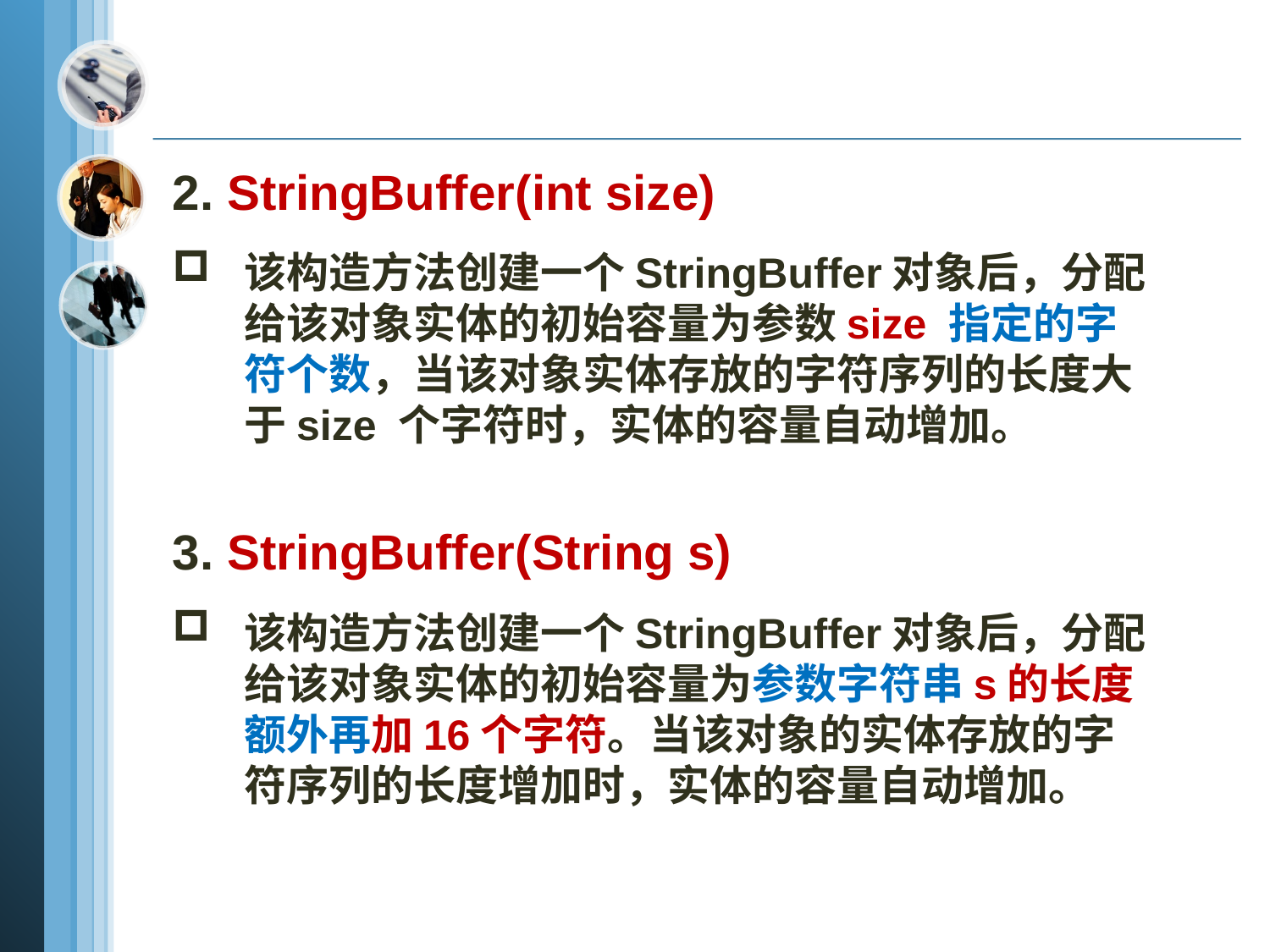

2. StringBuffer(int size)
该构造方法创建一个StringBuffer对象后，分配给该对象实体的初始容量为参数size 指定的字符个数，当该对象实体存放的字符序列的长度大于size 个字符时，实体的容量自动增加。
3. StringBuffer(String s)
该构造方法创建一个StringBuffer对象后，分配给该对象实体的初始容量为参数字符串s的长度额外再加16个字符。当该对象的实体存放的字符序列的长度增加时，实体的容量自动增加。